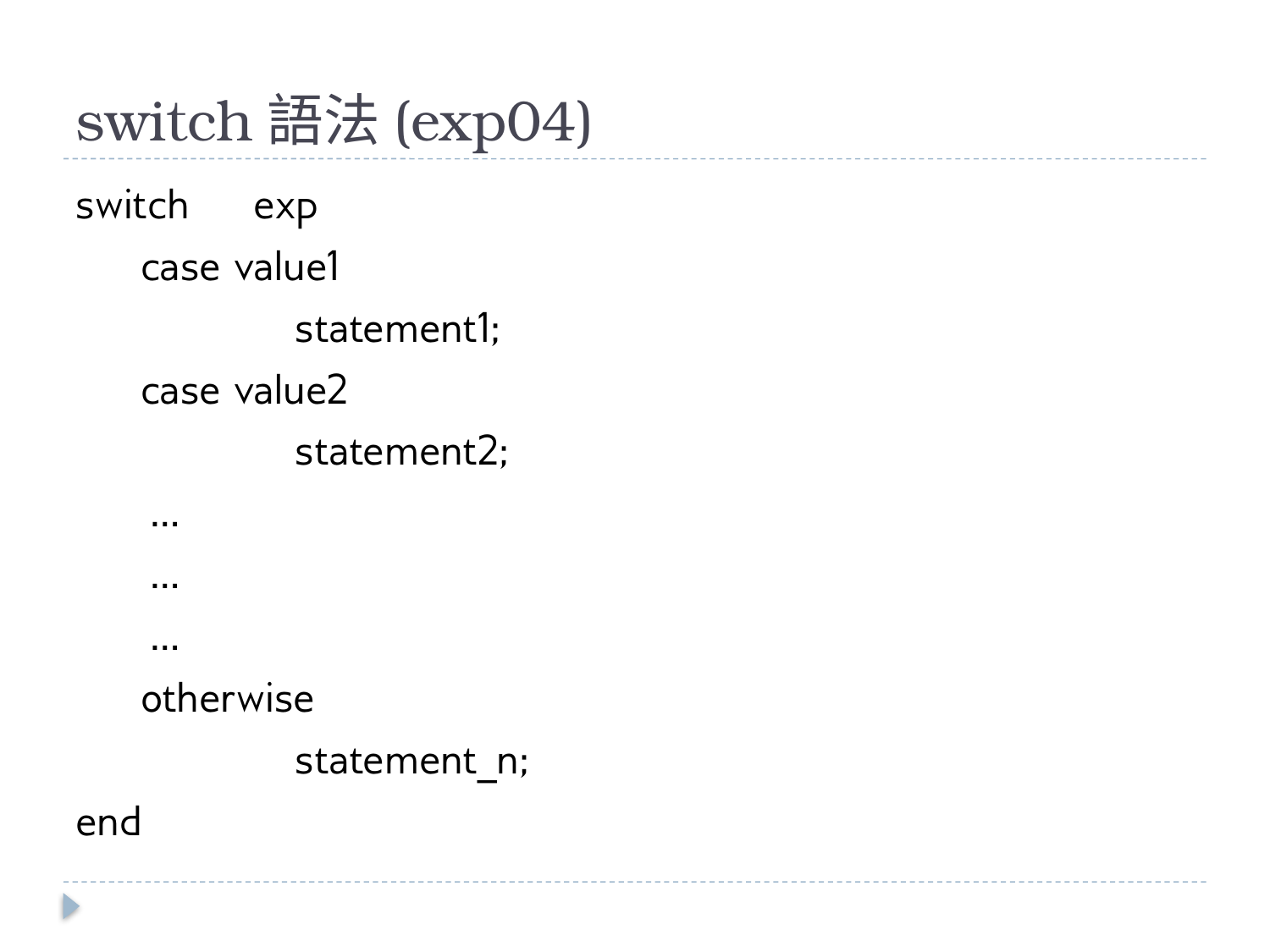

# switch語法(exp04)
switch     exp
     case value1
                 statement1;
     case value2
                 statement2;
	   …
	   …
	   …
     otherwise
                 statement_n;
end